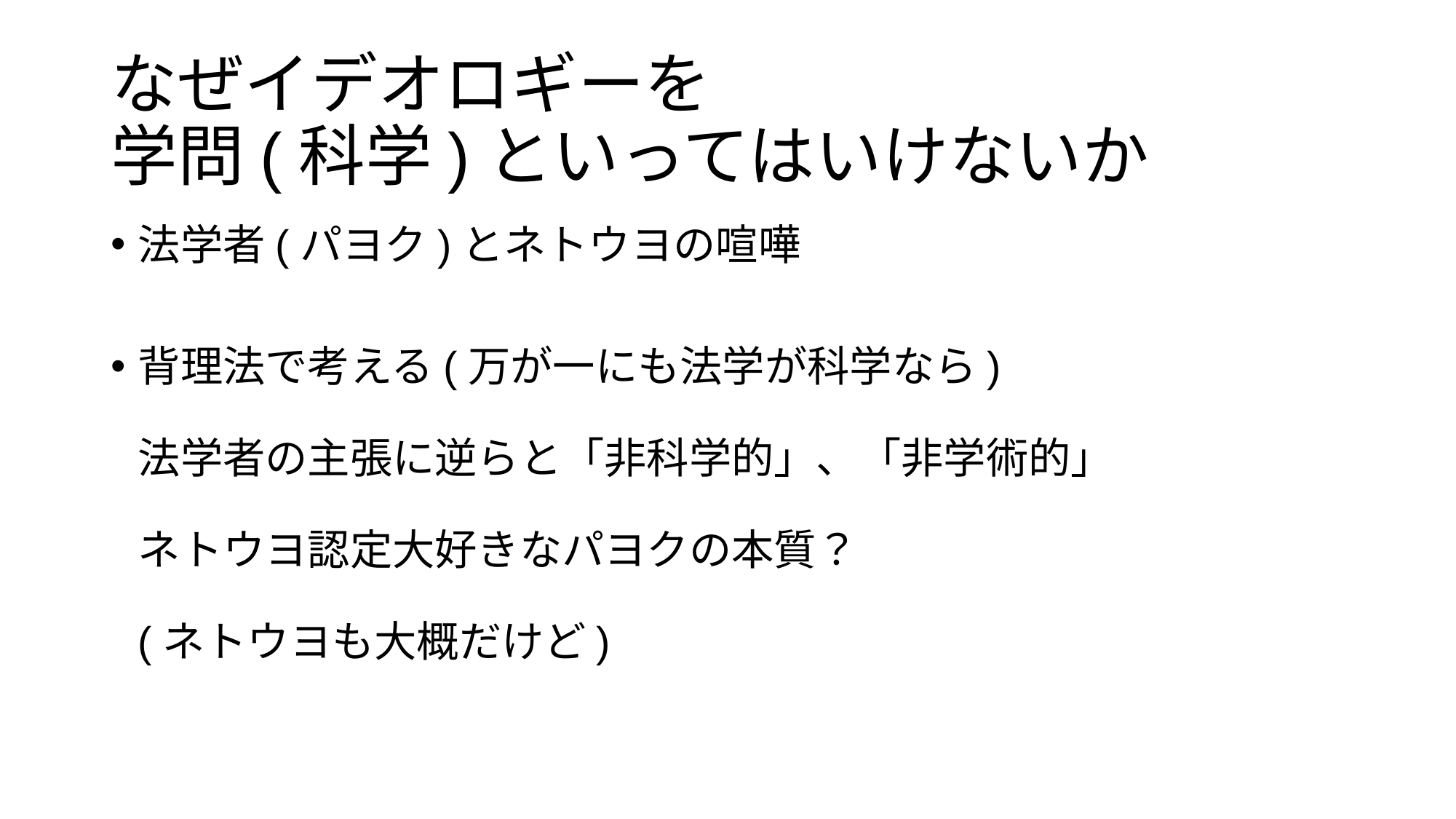

# なぜイデオロギーを 学問(科学)といってはいけないか
法学者(パヨク)とネトウヨの喧嘩

背理法で考える(万が一にも法学が科学なら)
法学者の主張に逆らと「非科学的」、「非学術的」
ネトウヨ認定大好きなパヨクの本質？
(ネトウヨも大概だけど)